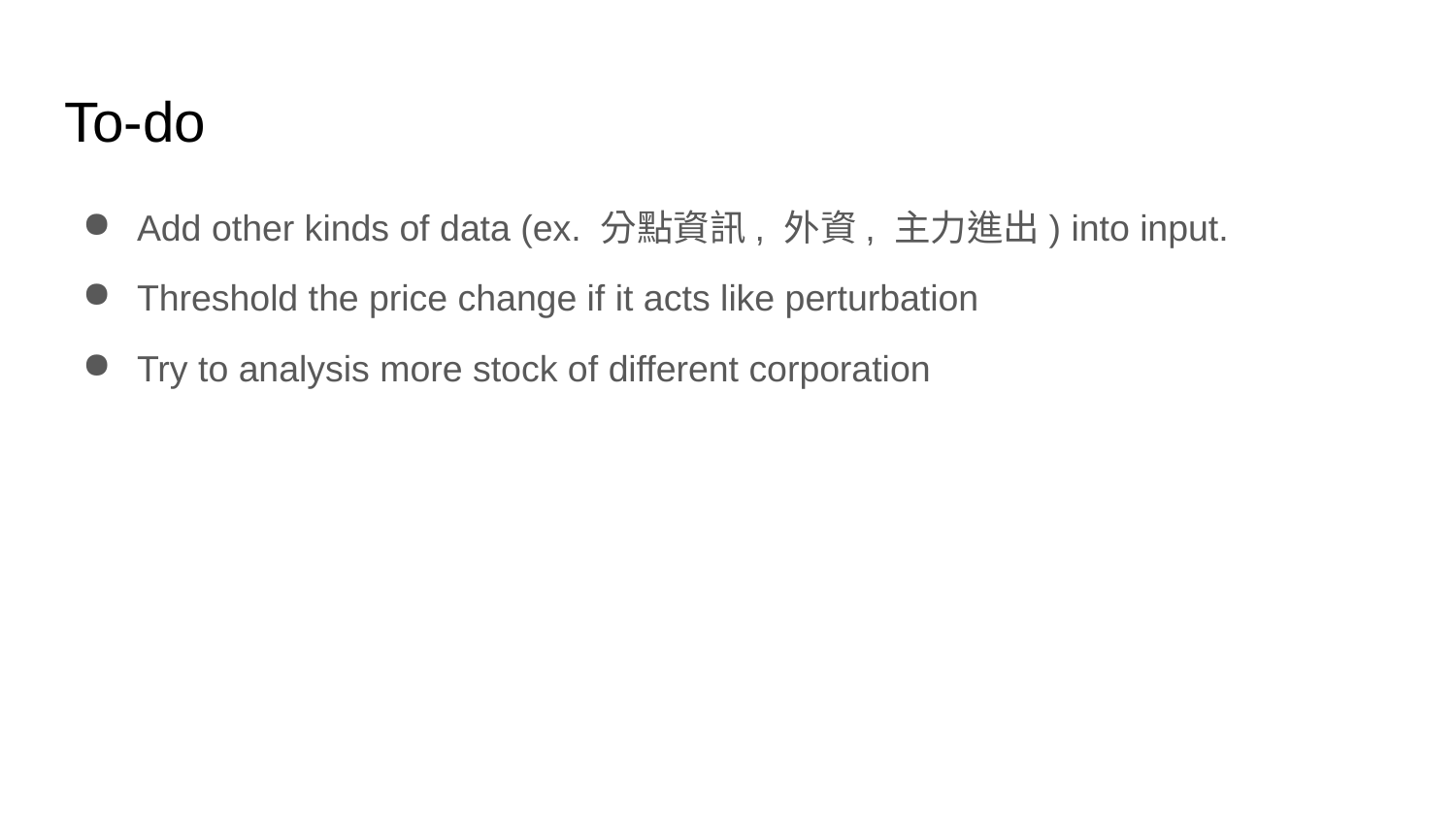

# To-do
Add other kinds of data (ex. 分點資訊, 外資, 主力進出) into input.
Threshold the price change if it acts like perturbation
Try to analysis more stock of different corporation